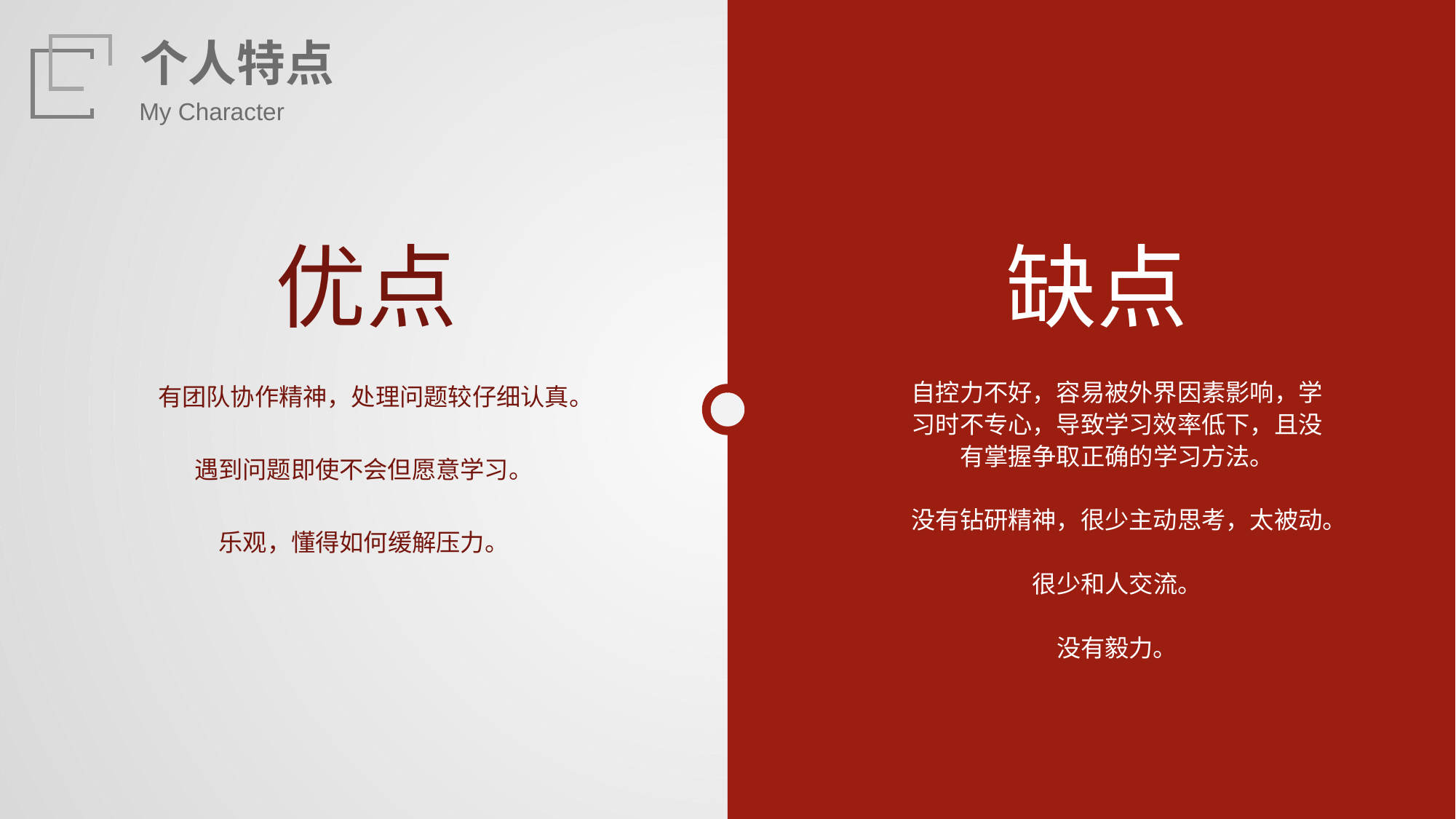

个人特点
My Character
优点
缺点
有团队协作精神，处理问题较仔细认真。

遇到问题即使不会但愿意学习。

乐观，懂得如何缓解压力。

自控力不好，容易被外界因素影响，学习时不专心，导致学习效率低下，且没有掌握争取正确的学习方法。

没有钻研精神，很少主动思考，太被动。

很少和人交流。

没有毅力。